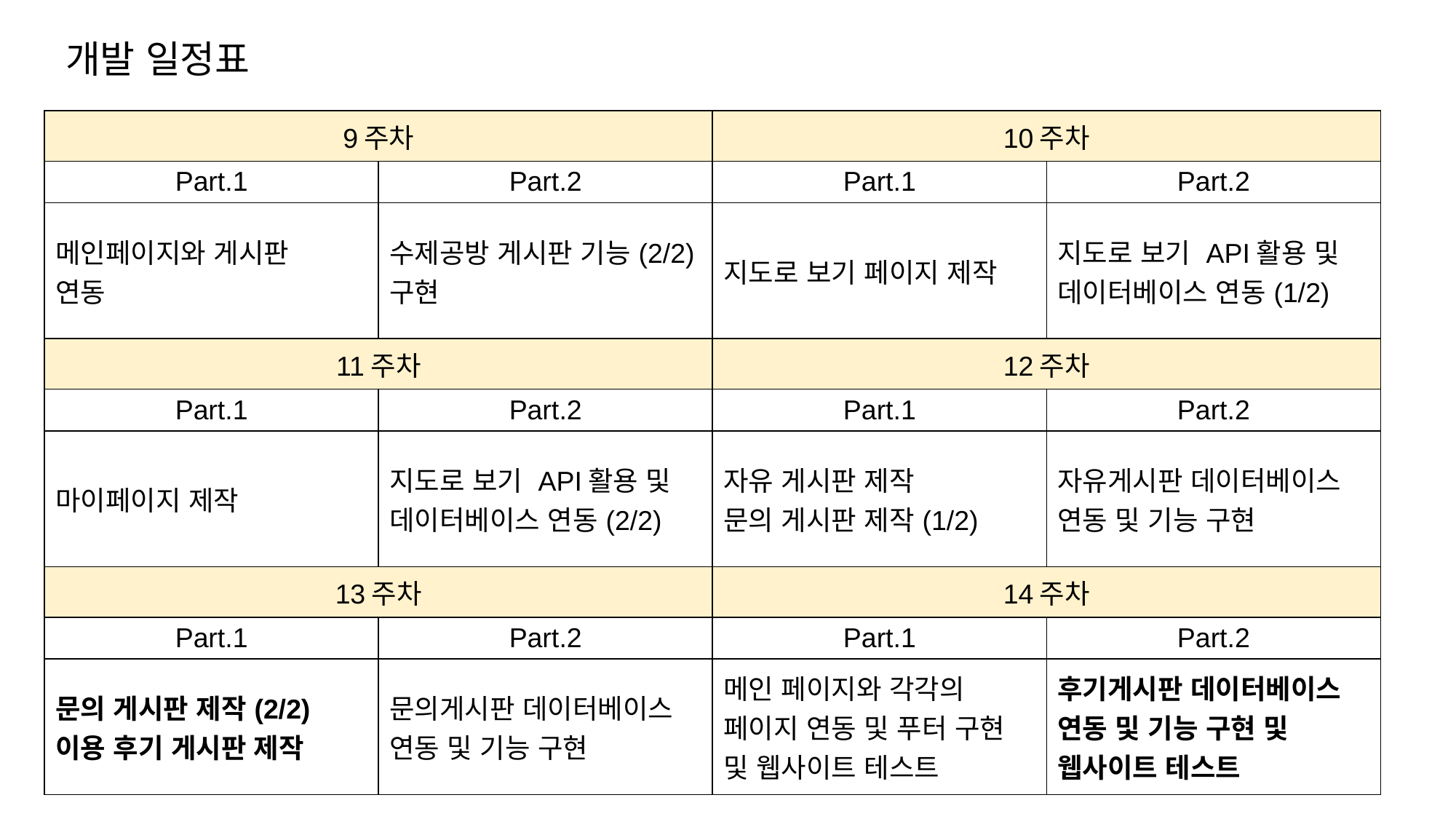

개발 일정표
| 9주차 |  | 10주차 |  |
| --- | --- | --- | --- |
| Part.1 | Part.2 | Part.1 | Part.2 |
| 메인페이지와 게시판 연동 | 수제공방 게시판 기능(2/2) 구현 | 지도로 보기 페이지 제작 | 지도로 보기 API활용 및 데이터베이스 연동(1/2) |
| 11주차 |  | 12주차 |  |
| Part.1 | Part.2 | Part.1 | Part.2 |
| 마이페이지 제작 | 지도로 보기 API활용 및 데이터베이스 연동(2/2) | 자유 게시판 제작 문의 게시판 제작(1/2) | 자유게시판 데이터베이스 연동 및 기능 구현 |
| 13주차 |  | 14주차 |  |
| Part.1 | Part.2 | Part.1 | Part.2 |
| 문의 게시판 제작(2/2) 이용 후기 게시판 제작 | 문의게시판 데이터베이스 연동 및 기능 구현 | 메인 페이지와 각각의 페이지 연동 및 푸터 구현 및 웹사이트 테스트 | 후기게시판 데이터베이스 연동 및 기능 구현 및 웹사이트 테스트 |